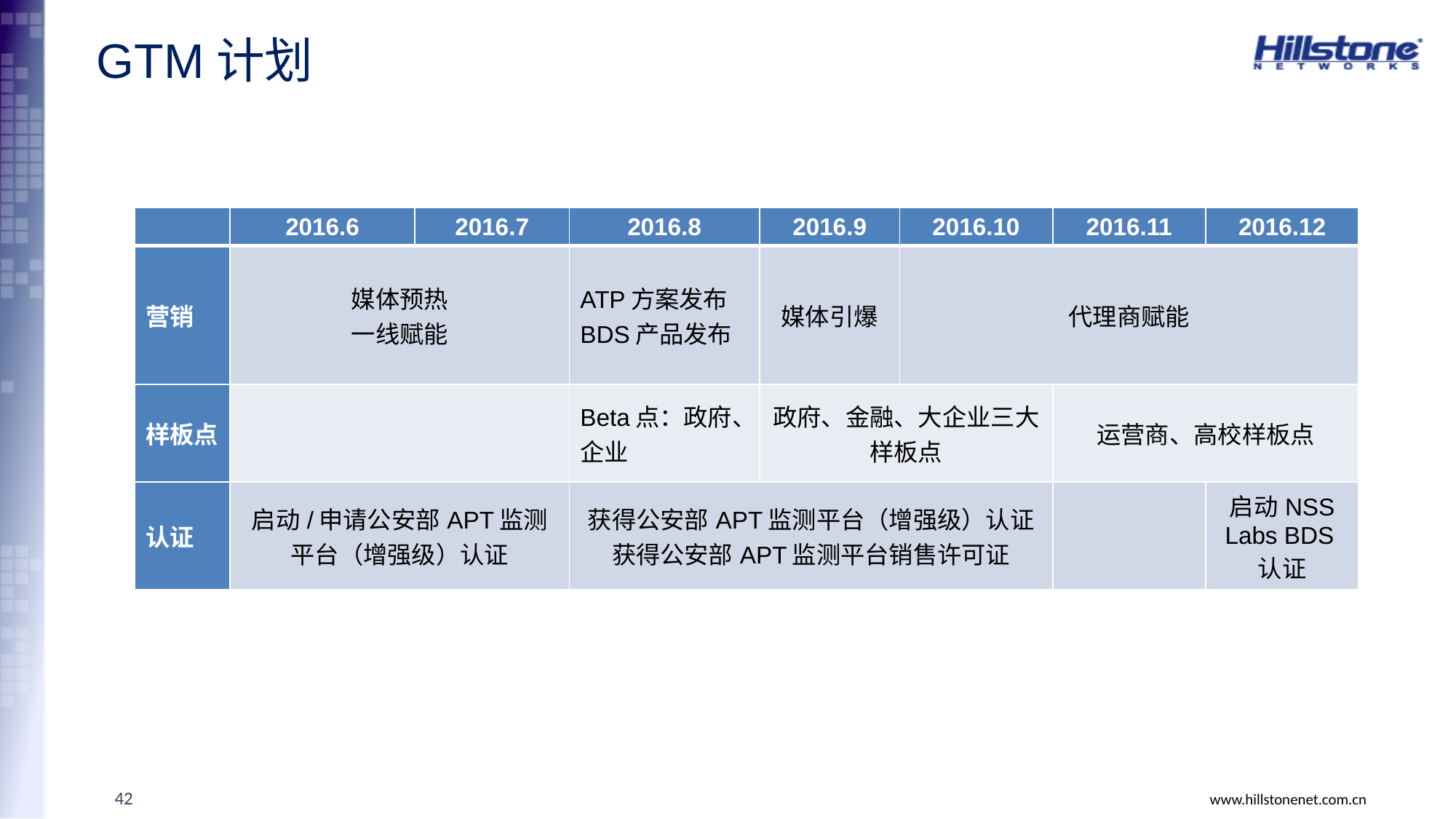

# GTM计划
|  | 2016.6 | 2016.7 | 2016.8 | 2016.9 | 2016.10 | 2016.11 | 2016.12 |
| --- | --- | --- | --- | --- | --- | --- | --- |
| 营销 | 媒体预热 一线赋能 |  | ATP方案发布 BDS产品发布 | 媒体引爆 | 代理商赋能 |  |  |
| 样板点 |  |  | Beta点：政府、企业 | 政府、金融、大企业三大样板点 |  | 运营商、高校样板点 |  |
| 认证 | 启动/申请公安部APT监测平台（增强级）认证 |  | 获得公安部APT监测平台（增强级）认证 获得公安部APT监测平台销售许可证 |  |  |  | 启动NSS Labs BDS认证 |